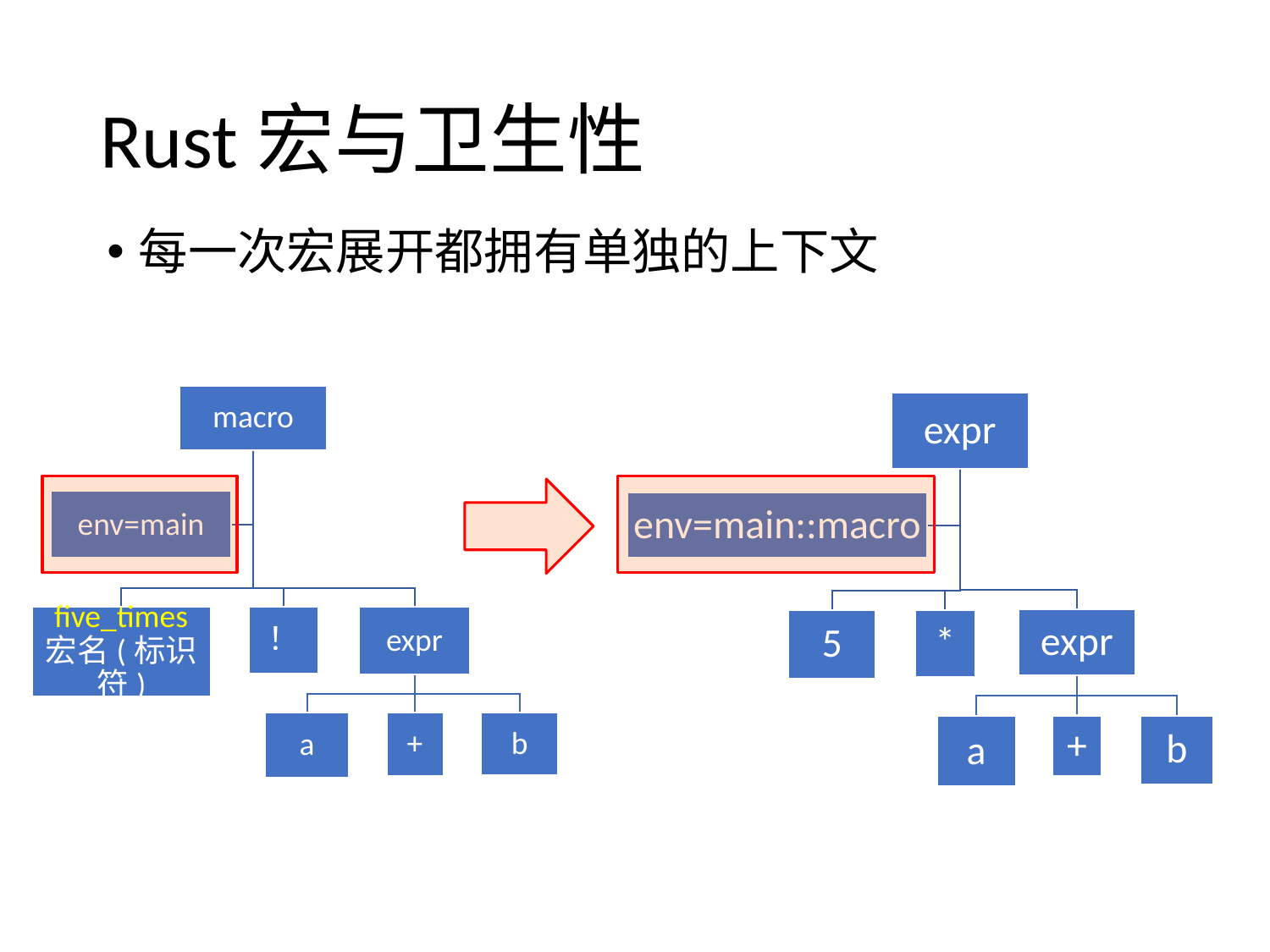

# Rust宏与卫生性
每一次宏展开都拥有单独的上下文

macro
five_times
宏名(标识符)
！
expr
a
+
b
env=main
expr
5
*
expr
a
+
b
env=main::macro